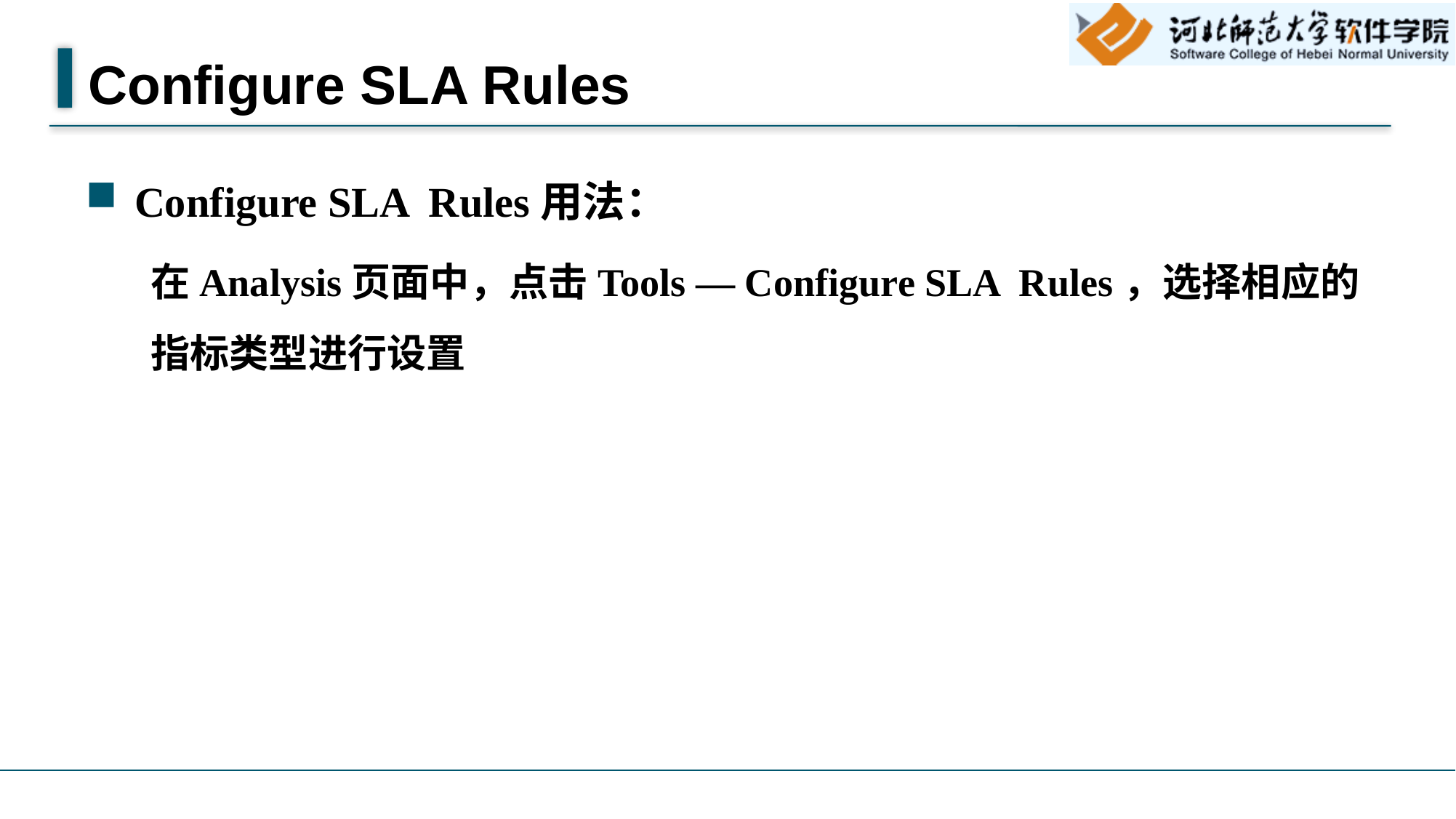

# Configure SLA Rules
Configure SLA  Rules用法：
在Analysis页面中，点击Tools — Configure SLA  Rules，选择相应的指标类型进行设置